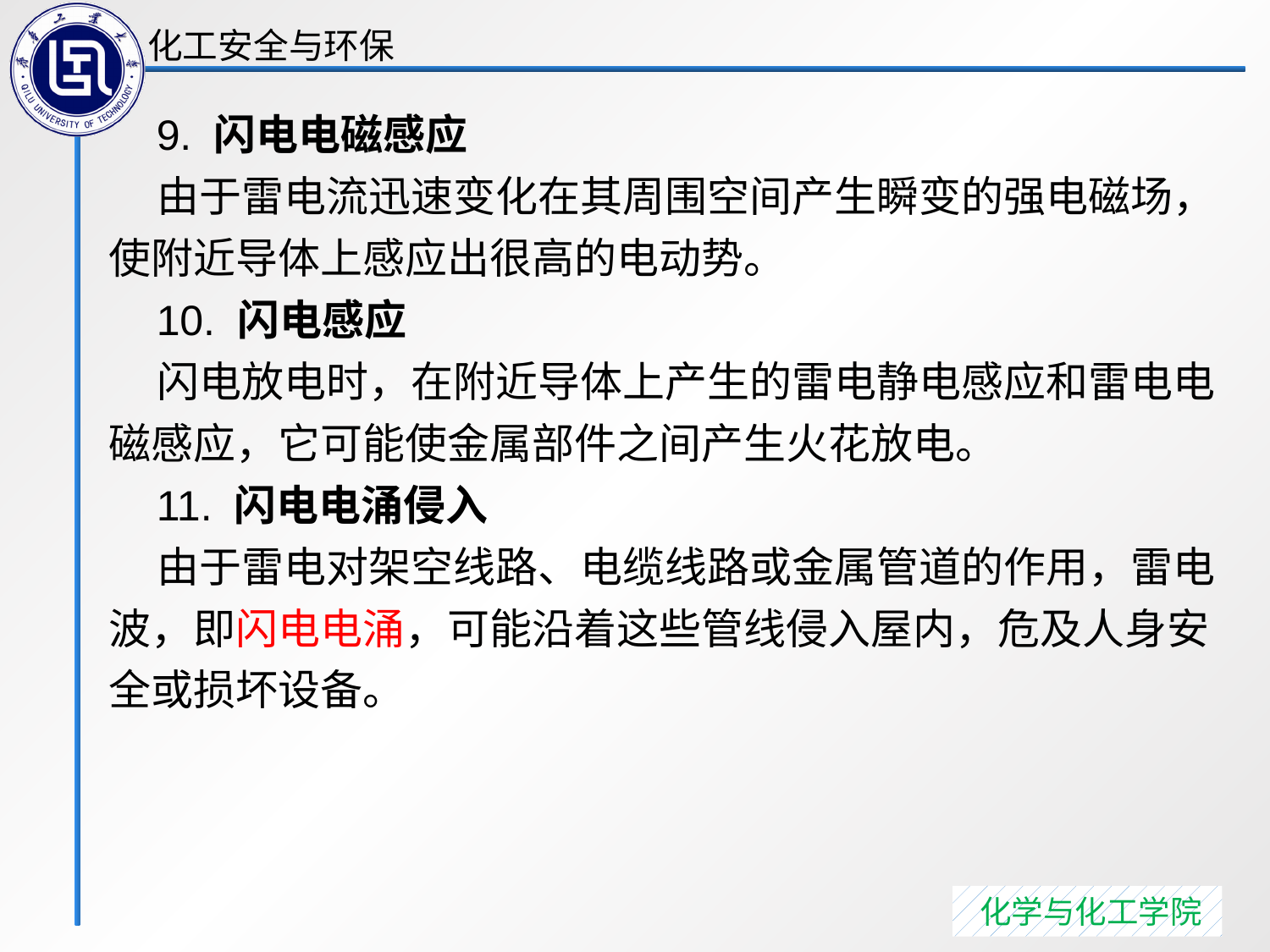

9. 闪电电磁感应
    由于雷电流迅速变化在其周围空间产生瞬变的强电磁场，使附近导体上感应出很高的电动势。
    10. 闪电感应
    闪电放电时，在附近导体上产生的雷电静电感应和雷电电磁感应，它可能使金属部件之间产生火花放电。
    11. 闪电电涌侵入
    由于雷电对架空线路、电缆线路或金属管道的作用，雷电波，即闪电电涌，可能沿着这些管线侵入屋内，危及人身安全或损坏设备。